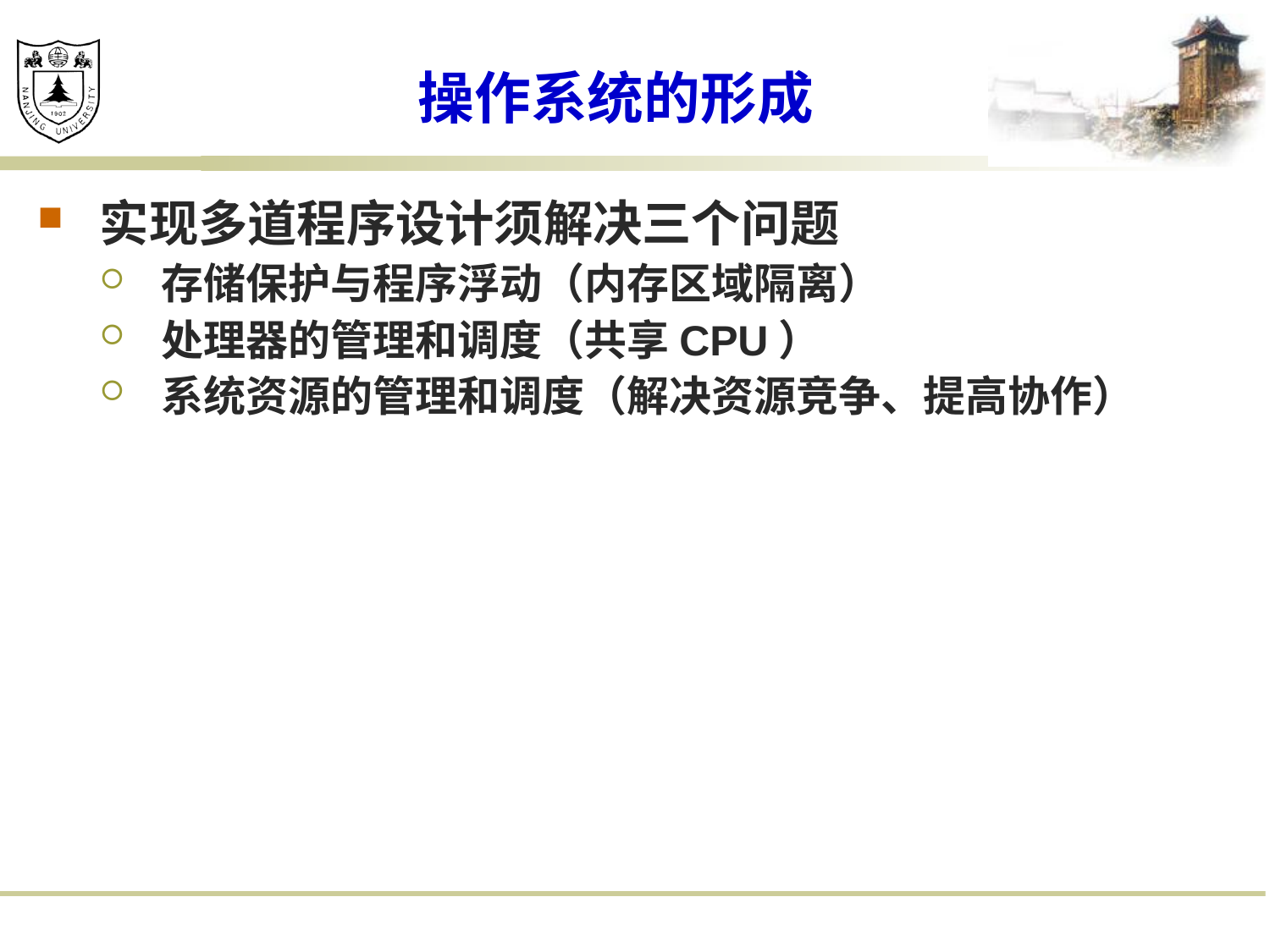

# 操作系统的形成
实现多道程序设计须解决三个问题
存储保护与程序浮动（内存区域隔离）
处理器的管理和调度（共享CPU）
系统资源的管理和调度（解决资源竞争、提高协作）

65